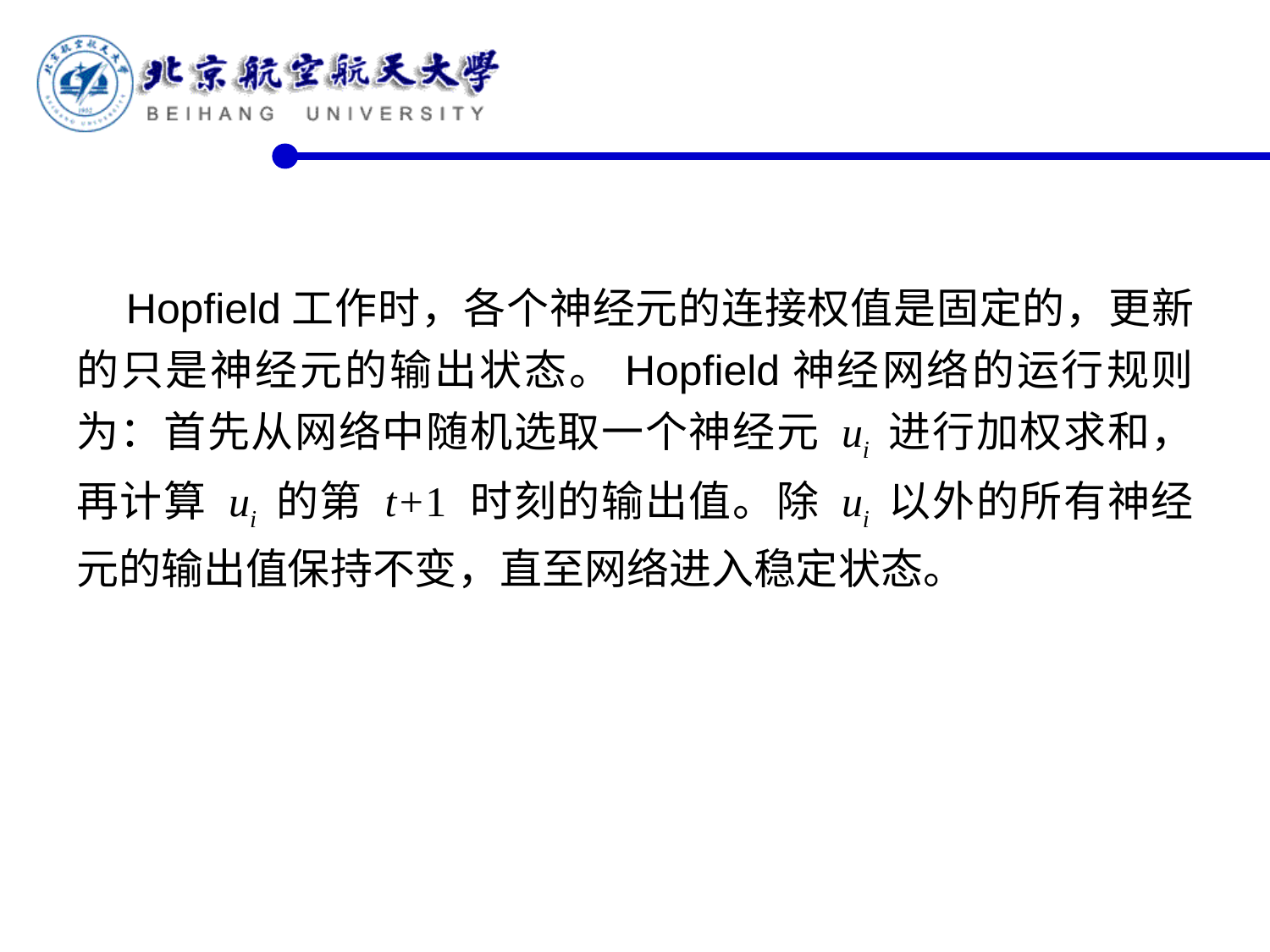

Hopfield工作时，各个神经元的连接权值是固定的，更新的只是神经元的输出状态。Hopfield神经网络的运行规则为：首先从网络中随机选取一个神经元 ui 进行加权求和，再计算 ui 的第 t+1 时刻的输出值。除 ui 以外的所有神经元的输出值保持不变，直至网络进入稳定状态。